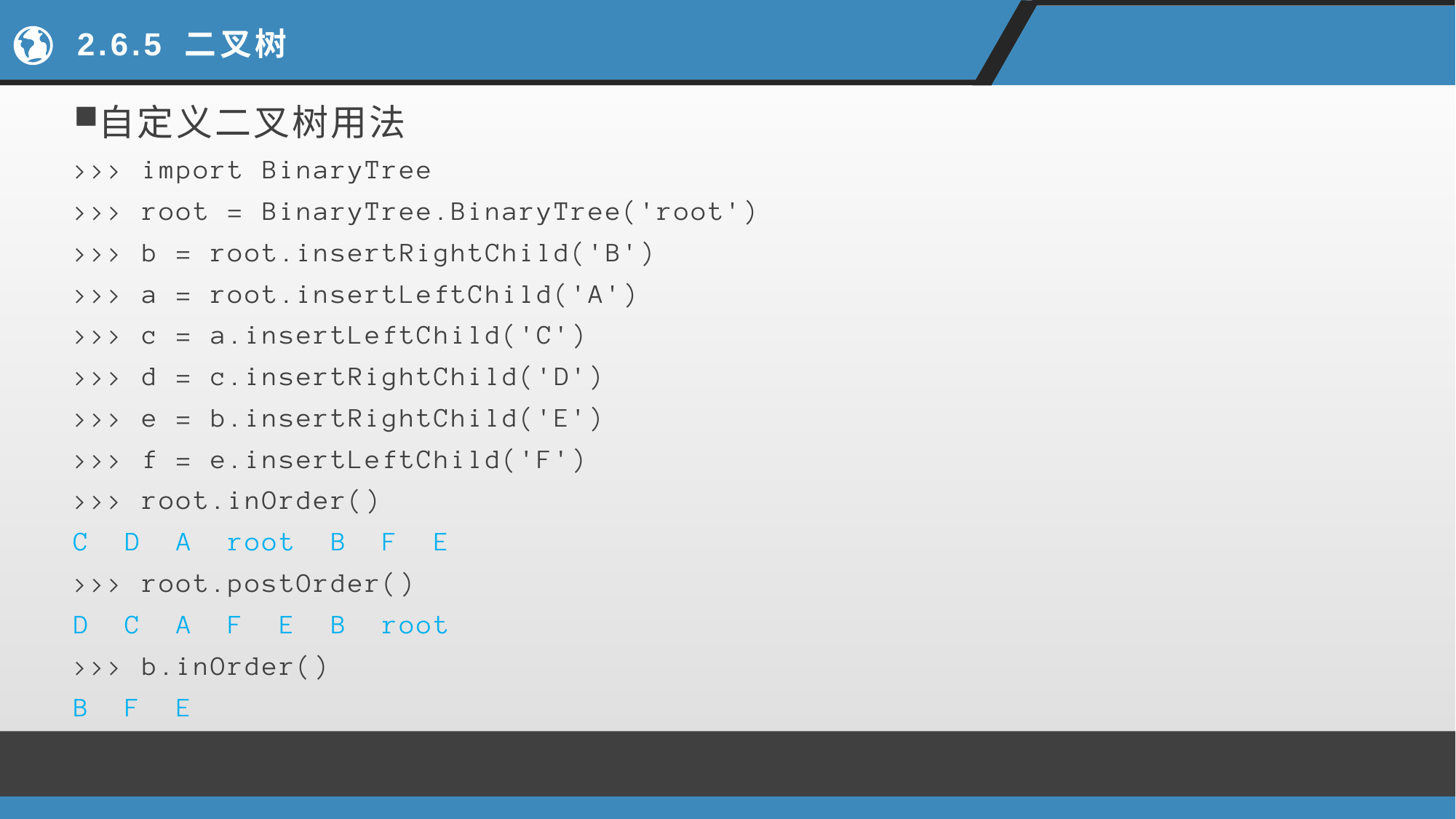

# 2.6.5 二叉树

自定义二叉树用法
>>> import BinaryTree
>>> root = BinaryTree.BinaryTree('root')
>>> b = root.insertRightChild('B')
>>> a = root.insertLeftChild('A')
>>> c = a.insertLeftChild('C')
>>> d = c.insertRightChild('D')
>>> e = b.insertRightChild('E')
>>> f = e.insertLeftChild('F')
>>> root.inOrder()
C  D  A  root  B  F  E
>>> root.postOrder()
D  C  A  F  E  B  root
>>> b.inOrder()
B  F  E